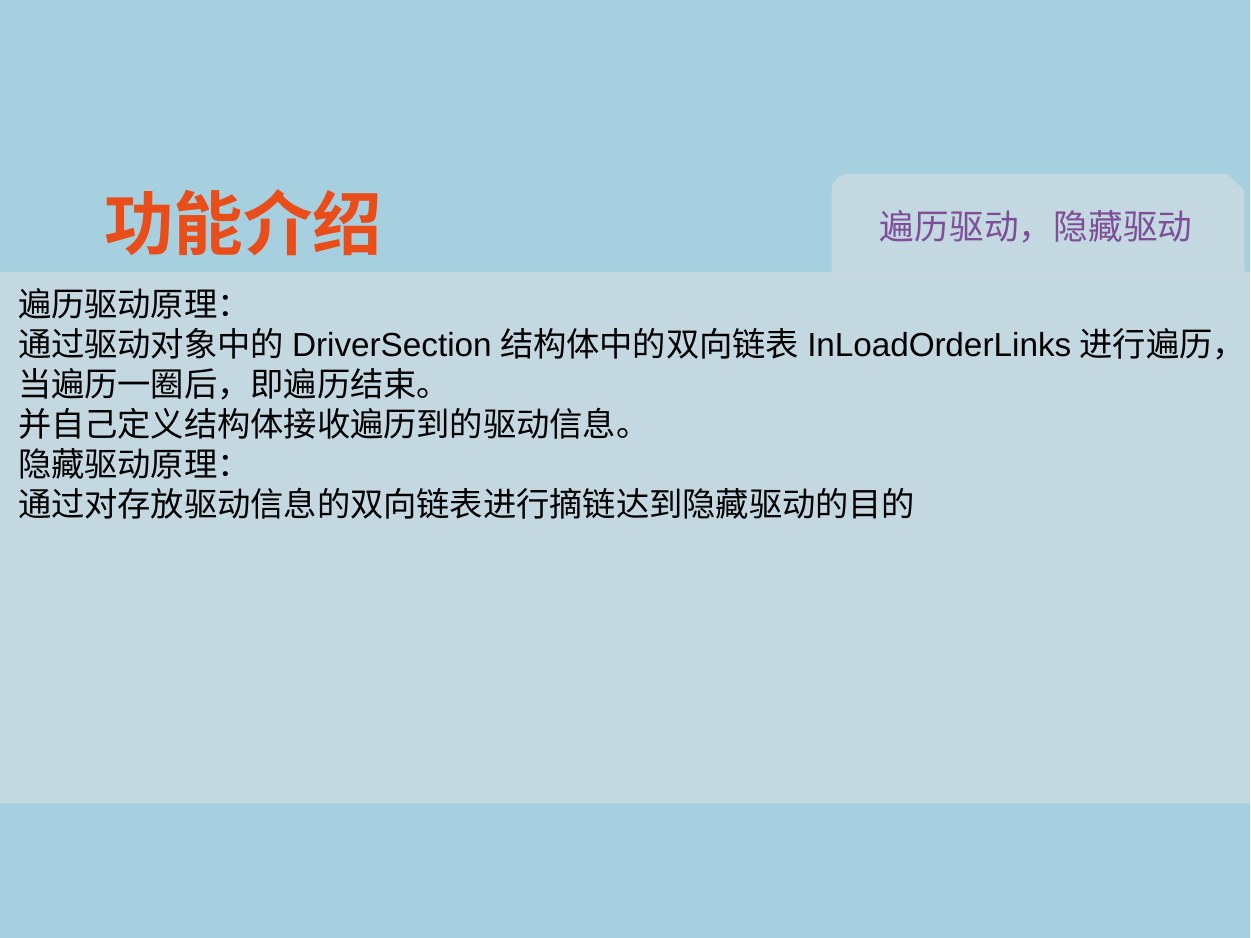

功能介绍
遍历驱动，隐藏驱动

遍历驱动原理：
通过驱动对象中的DriverSection结构体中的双向链表InLoadOrderLinks进行遍历，
当遍历一圈后，即遍历结束。
并自己定义结构体接收遍历到的驱动信息。
隐藏驱动原理：
通过对存放驱动信息的双向链表进行摘链达到隐藏驱动的目的